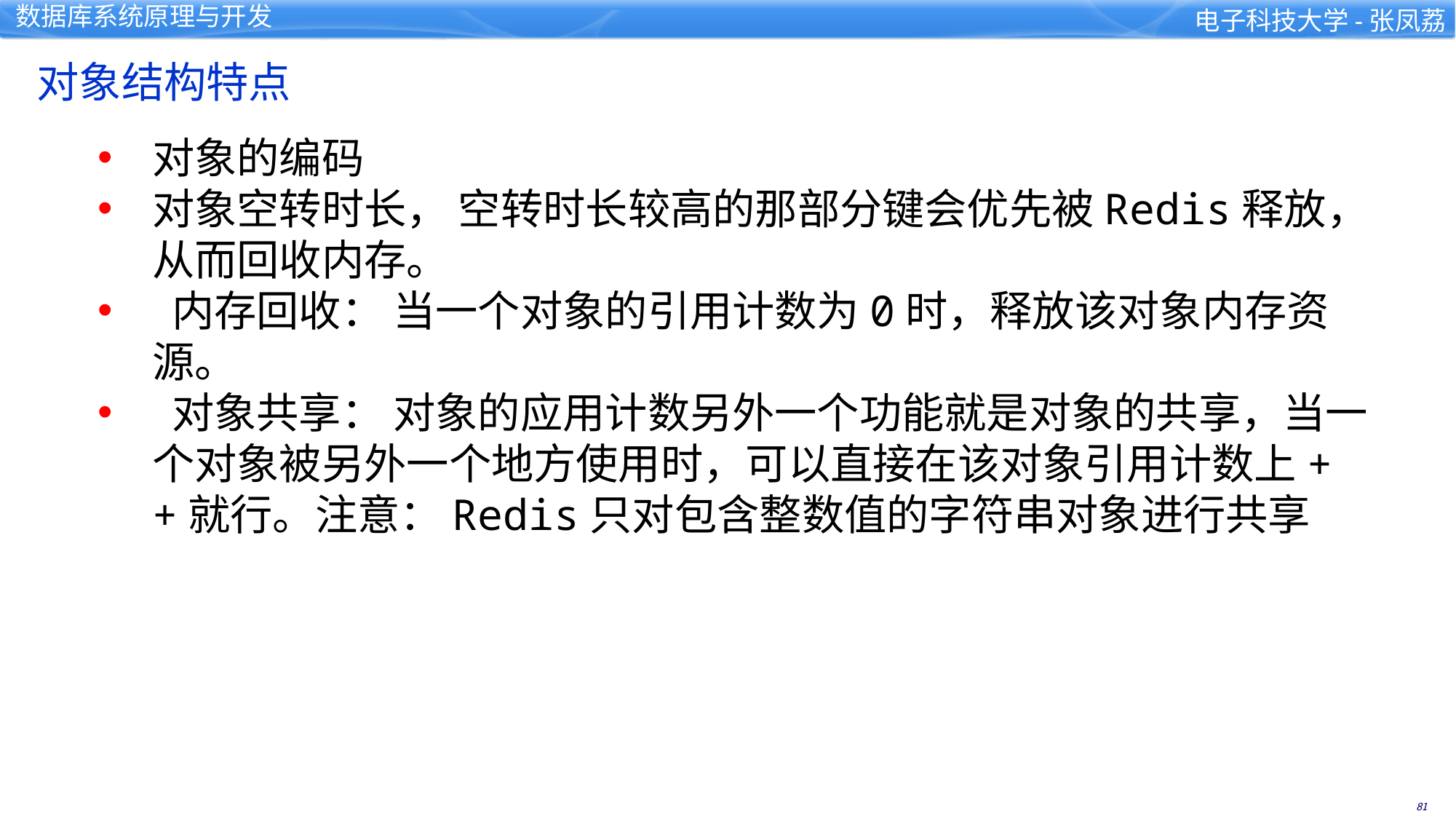

对象结构特点
对象的编码
对象空转时长， 空转时长较高的那部分键会优先被Redis释放，从而回收内存。
 内存回收： 当一个对象的引用计数为0时，释放该对象内存资源。
 对象共享： 对象的应用计数另外一个功能就是对象的共享，当一个对象被另外一个地方使用时，可以直接在该对象引用计数上++就行。注意：Redis只对包含整数值的字符串对象进行共享